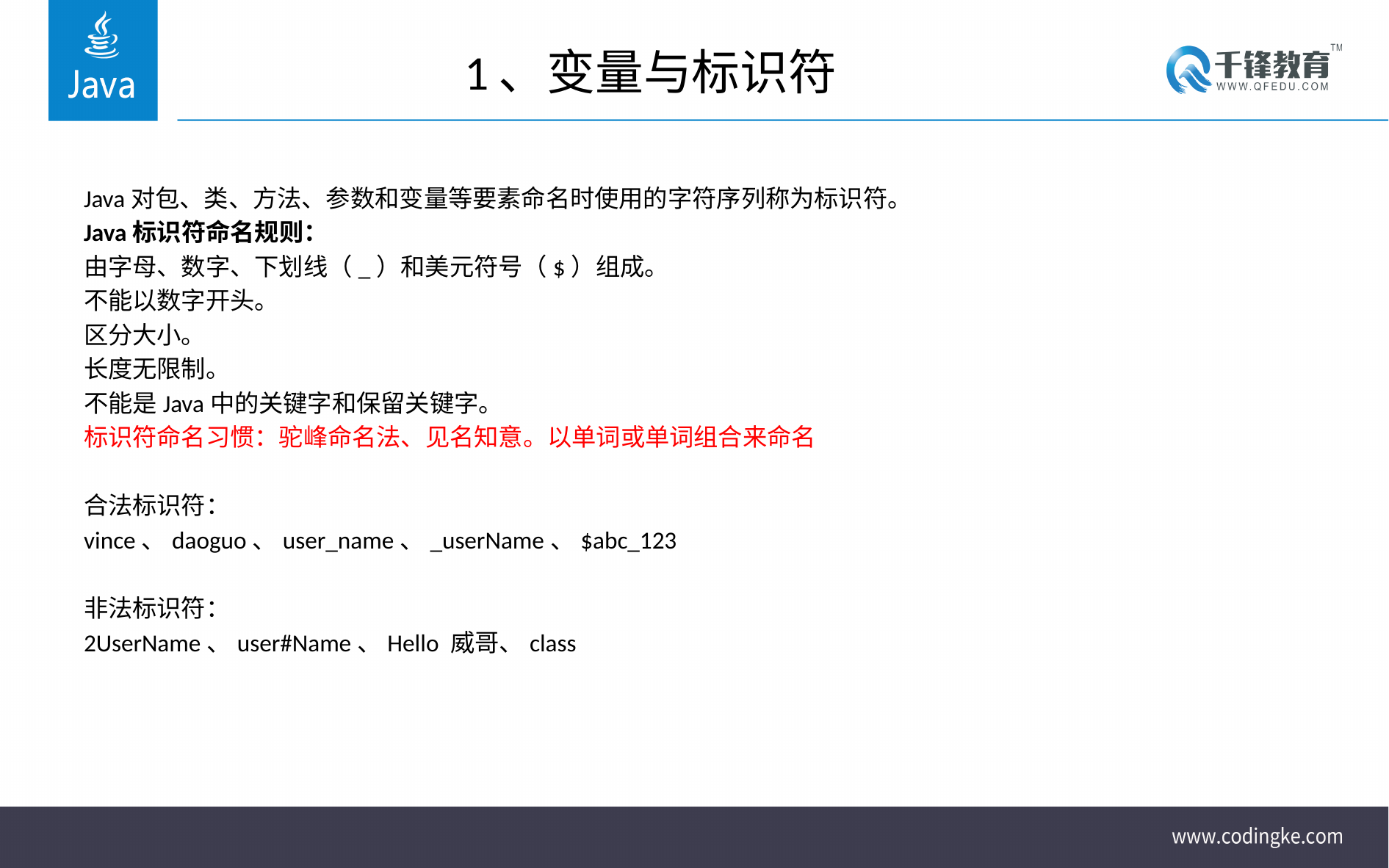

# 1、变量与标识符
Java对包、类、方法、参数和变量等要素命名时使用的字符序列称为标识符。
Java标识符命名规则：
由字母、数字、下划线（_）和美元符号（$）组成。
不能以数字开头。
区分大小。
长度无限制。
不能是Java中的关键字和保留关键字。
标识符命名习惯：驼峰命名法、见名知意。以单词或单词组合来命名

合法标识符：
vince、daoguo、user_name、_userName、$abc_123

非法标识符：
2UserName、user#Name、Hello 威哥、class